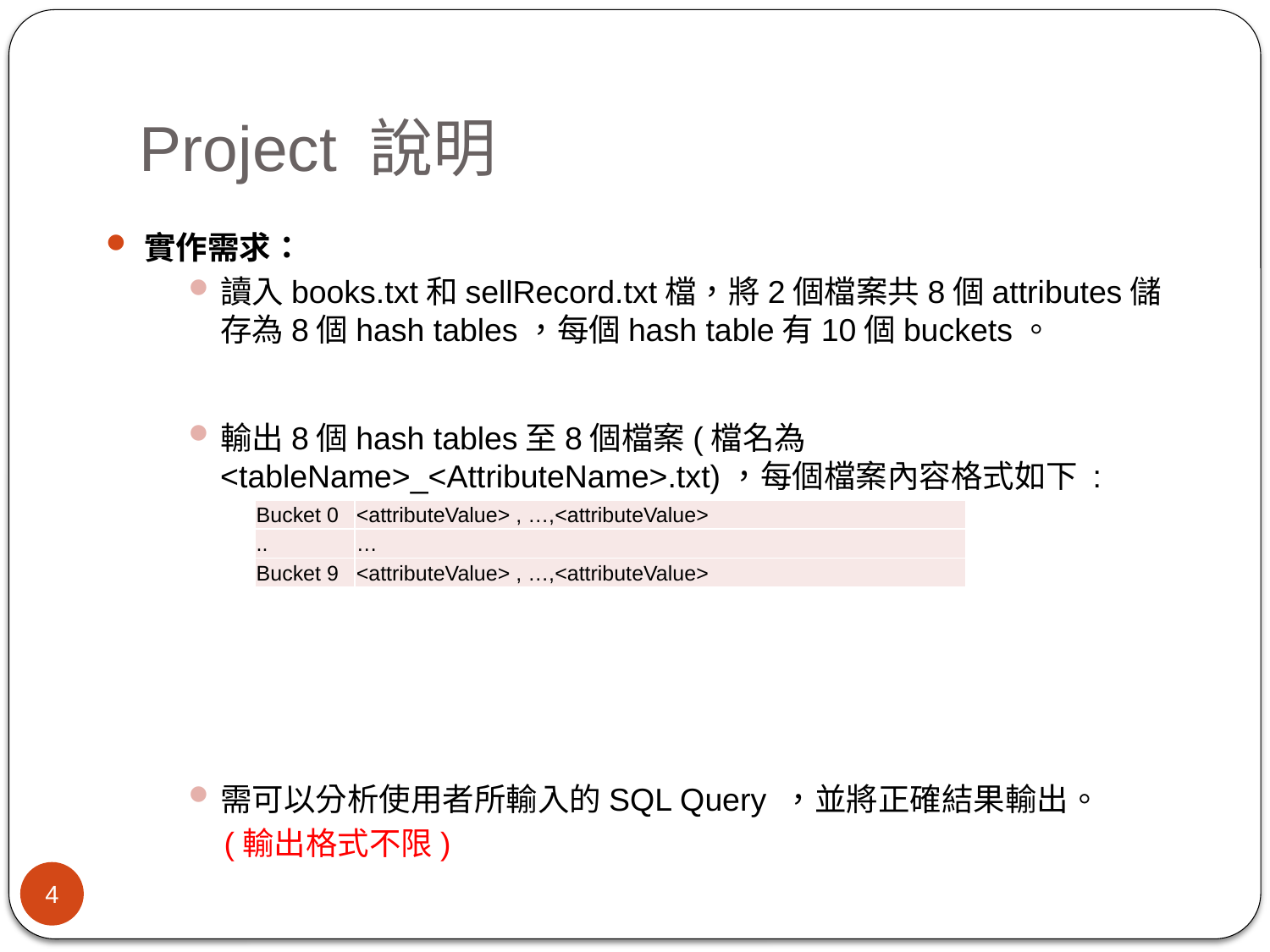

# Project 說明
實作需求：
讀入books.txt和sellRecord.txt檔，將2個檔案共8個attributes儲存為8個hash tables，每個hash table有10個buckets。

輸出8個hash tables至8個檔案(檔名為<tableName>_<AttributeName>.txt)，每個檔案內容格式如下 :

需可以分析使用者所輸入的SQL Query ，並將正確結果輸出。
    (輸出格式不限)

| Bucket 0 | <attributeValue> , …,<attributeValue> |
| --- | --- |
| .. | … |
| Bucket 9 | <attributeValue> , …,<attributeValue> |
4